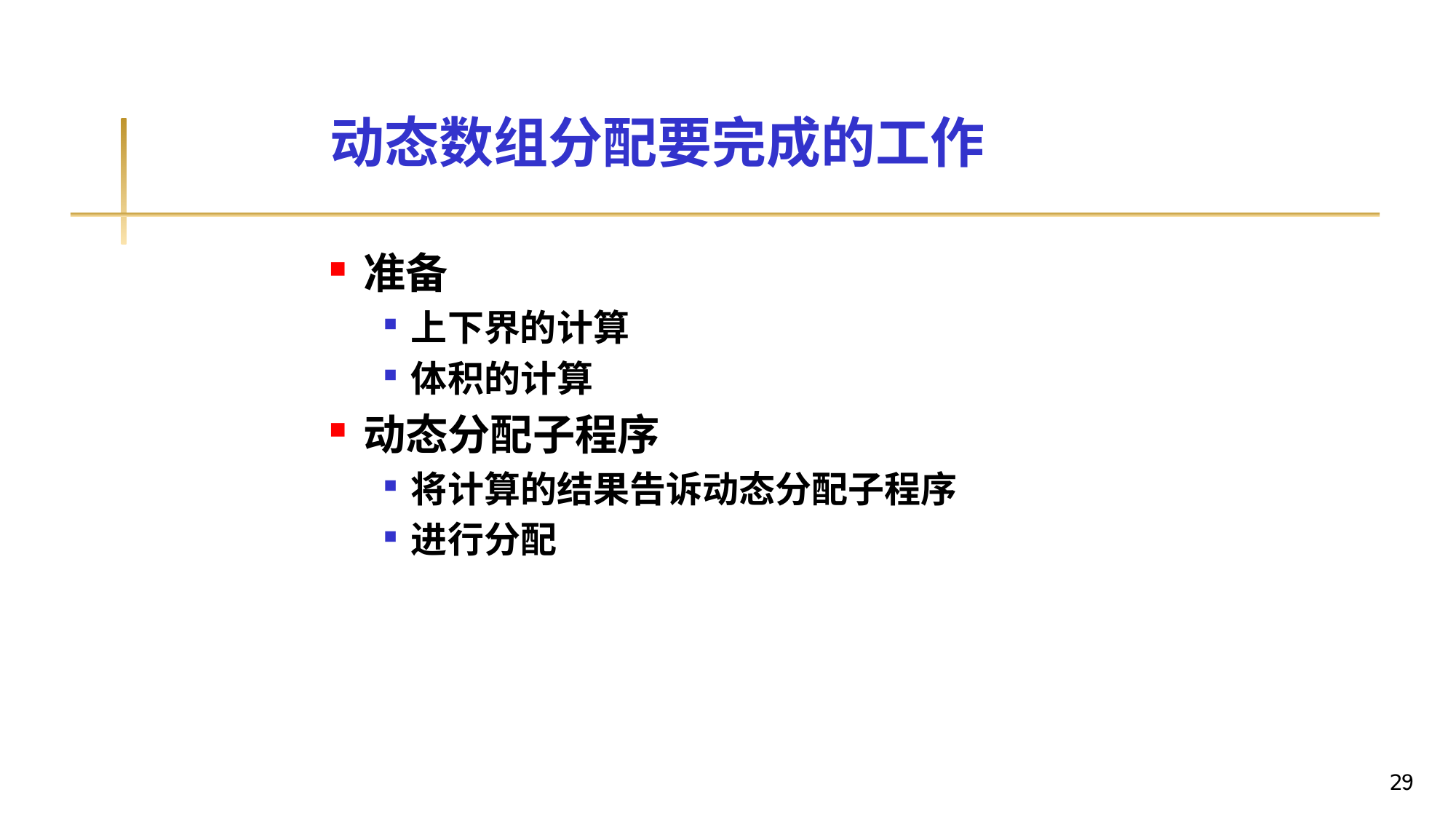

# 动态数组分配要完成的工作
准备
上下界的计算
体积的计算
动态分配子程序
将计算的结果告诉动态分配子程序
进行分配
29